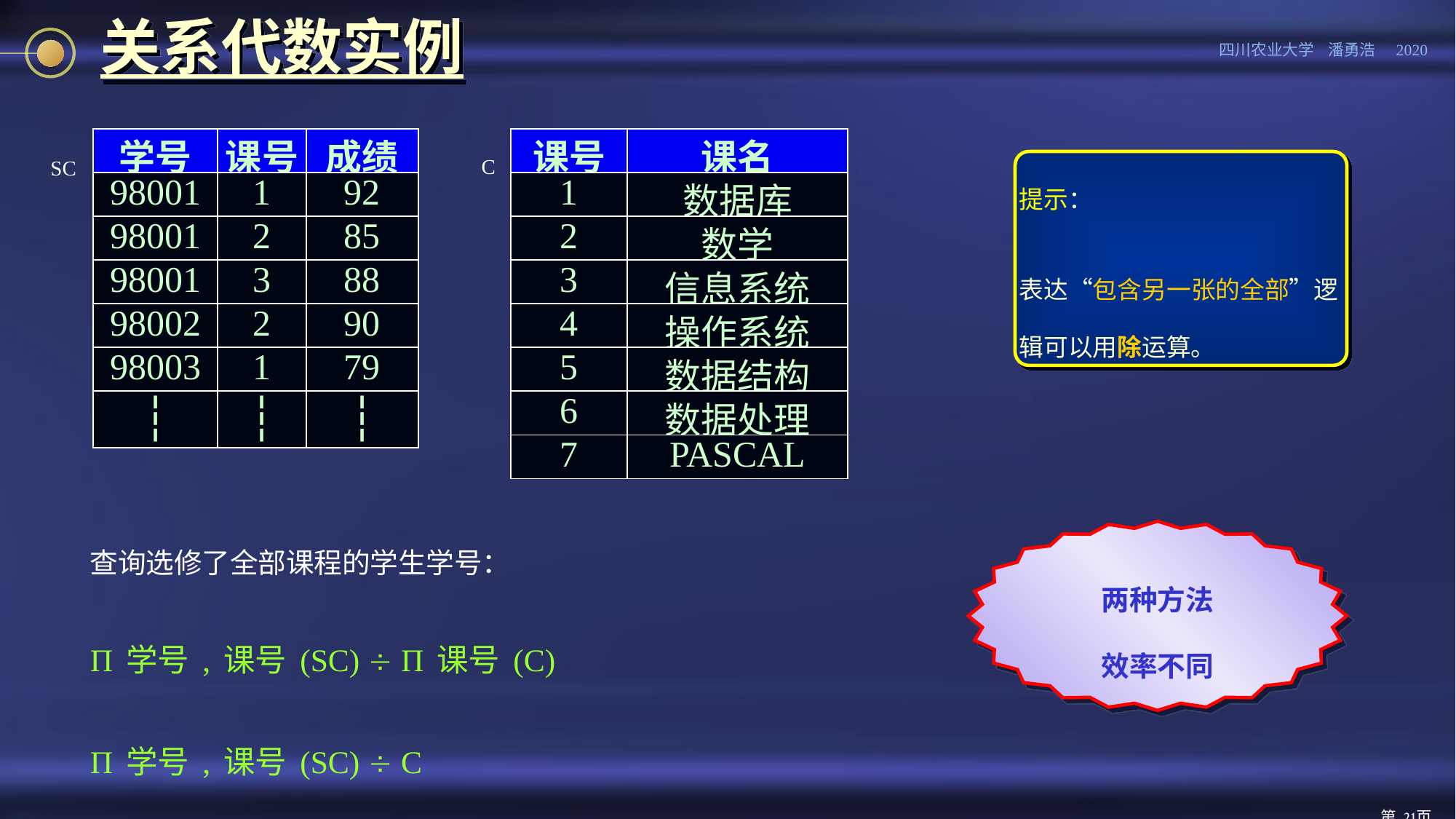

# 关系代数实例
| 学号 | 课号 | 成绩 |
| --- | --- | --- |
| 98001 | 1 | 92 |
| 98001 | 2 | 85 |
| 98001 | 3 | 88 |
| 98002 | 2 | 90 |
| 98003 | 1 | 79 |
| ┆ | ┆ | ┆ |
C
| 课号 | 课名 |
| --- | --- |
| 1 | 数据库 |
| 2 | 数学 |
| 3 | 信息系统 |
| 4 | 操作系统 |
| 5 | 数据结构 |
| 6 | 数据处理 |
| 7 | PASCAL |
SC
提示：
表达“包含另一张的全部”逻辑可以用除运算。
查询选修了全部课程的学生学号：
Π学号,课号(SC) ÷ Π课号(C)
Π学号,课号(SC) ÷ C
两种方法
效率不同